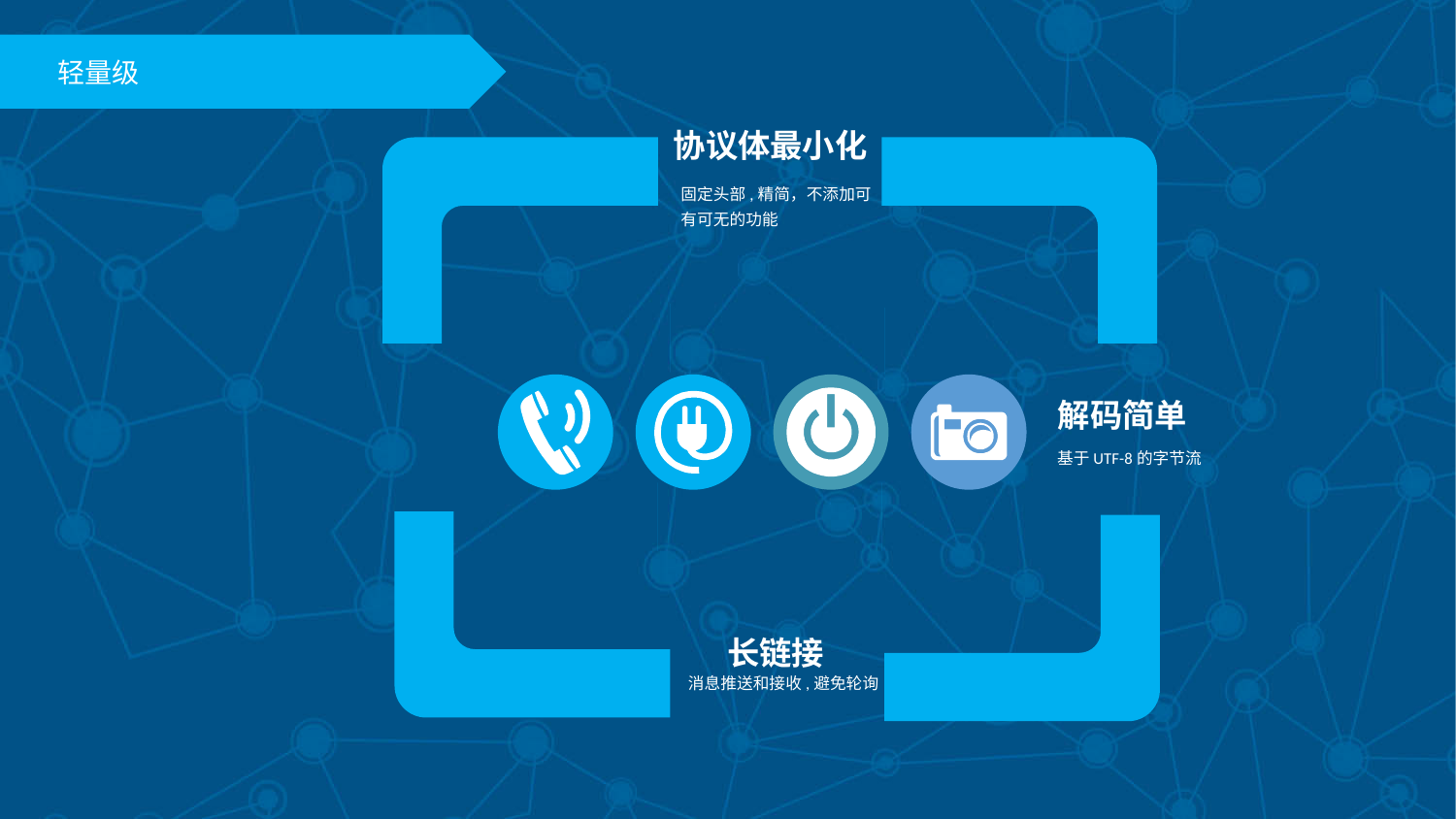

轻量级
协议体最小化

固定头部,精简，不添加可
有可无的功能

解码简单

基于UTF-8的字节流
长链接
消息推送和接收,避免轮询